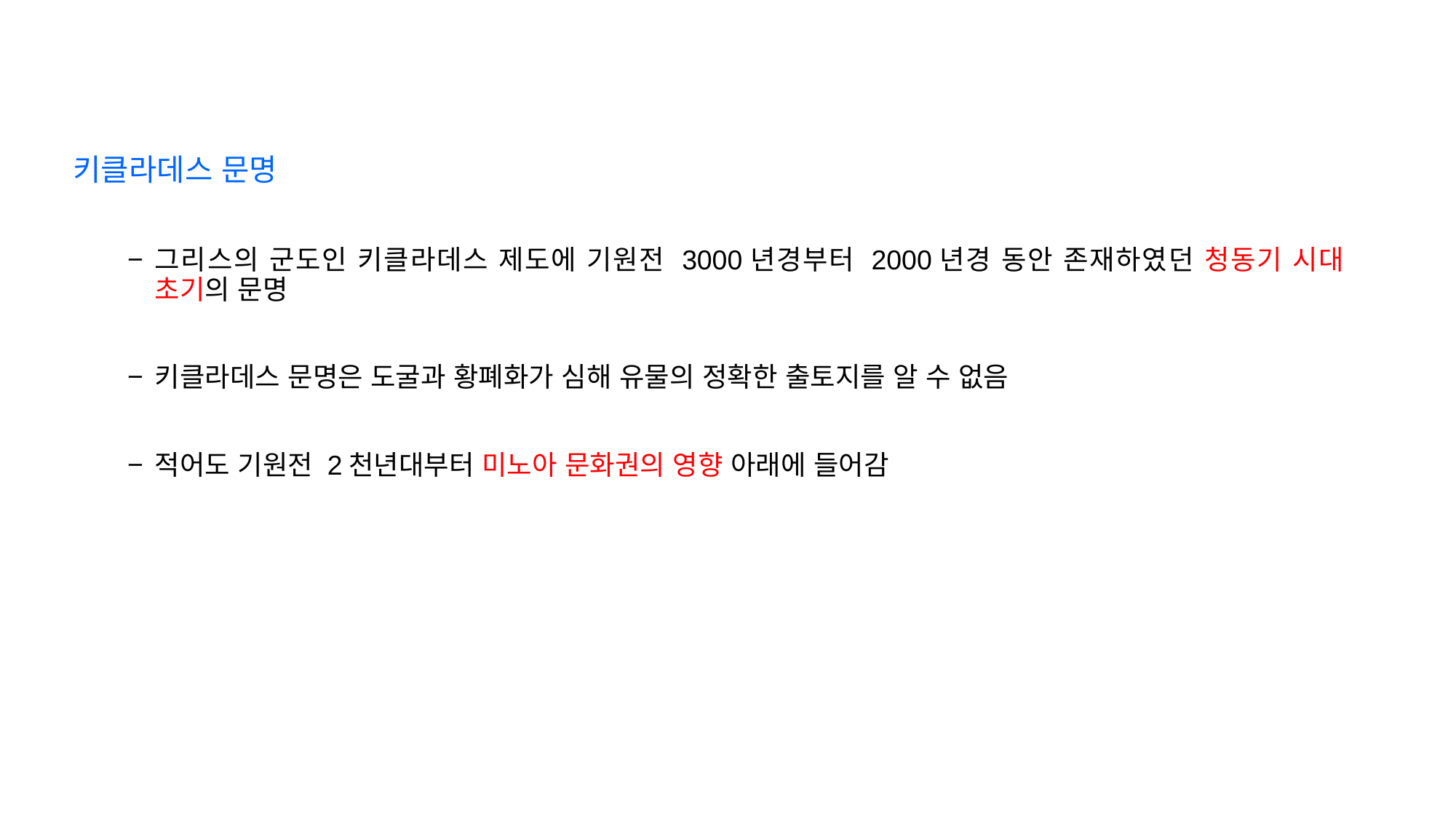

키클라데스 문명

그리스의 군도인 키클라데스 제도에 기원전 3000년경부터 2000년경 동안 존재하였던 청동기 시대 초기의 문명

키클라데스 문명은 도굴과 황폐화가 심해 유물의 정확한 출토지를 알 수 없음

적어도 기원전 2천년대부터 미노아 문화권의 영향 아래에 들어감